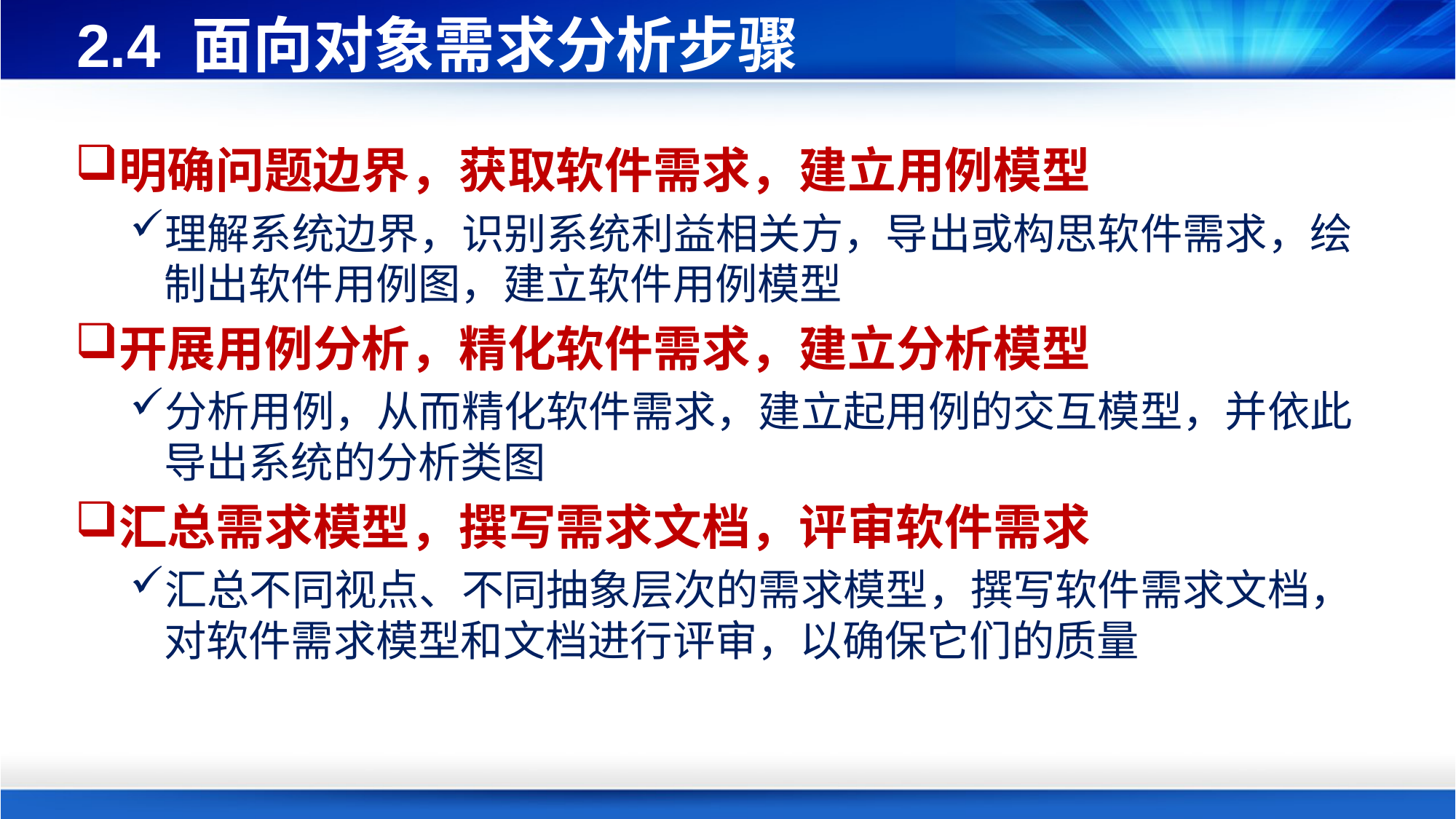

# 2.4 面向对象需求分析步骤
明确问题边界，获取软件需求，建立用例模型
理解系统边界，识别系统利益相关方，导出或构思软件需求，绘制出软件用例图，建立软件用例模型
开展用例分析，精化软件需求，建立分析模型
分析用例，从而精化软件需求，建立起用例的交互模型，并依此导出系统的分析类图
汇总需求模型，撰写需求文档，评审软件需求
汇总不同视点、不同抽象层次的需求模型，撰写软件需求文档，对软件需求模型和文档进行评审，以确保它们的质量